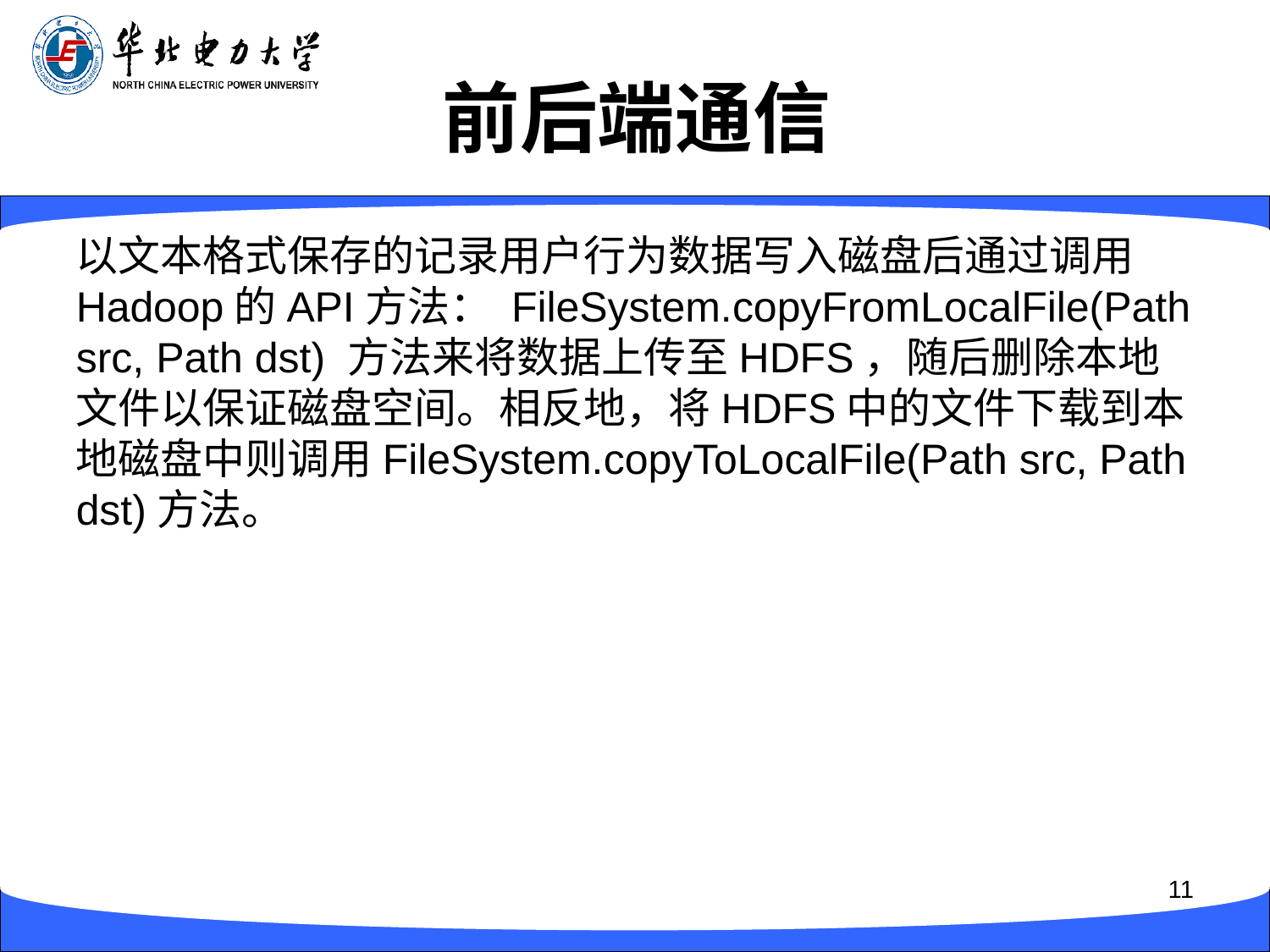

# 前后端通信
以文本格式保存的记录用户行为数据写入磁盘后通过调用Hadoop的API方法： FileSystem.copyFromLocalFile(Path src, Path dst) 方法来将数据上传至HDFS，随后删除本地文件以保证磁盘空间。相反地，将HDFS中的文件下载到本地磁盘中则调用FileSystem.copyToLocalFile(Path src, Path dst)方法。
11